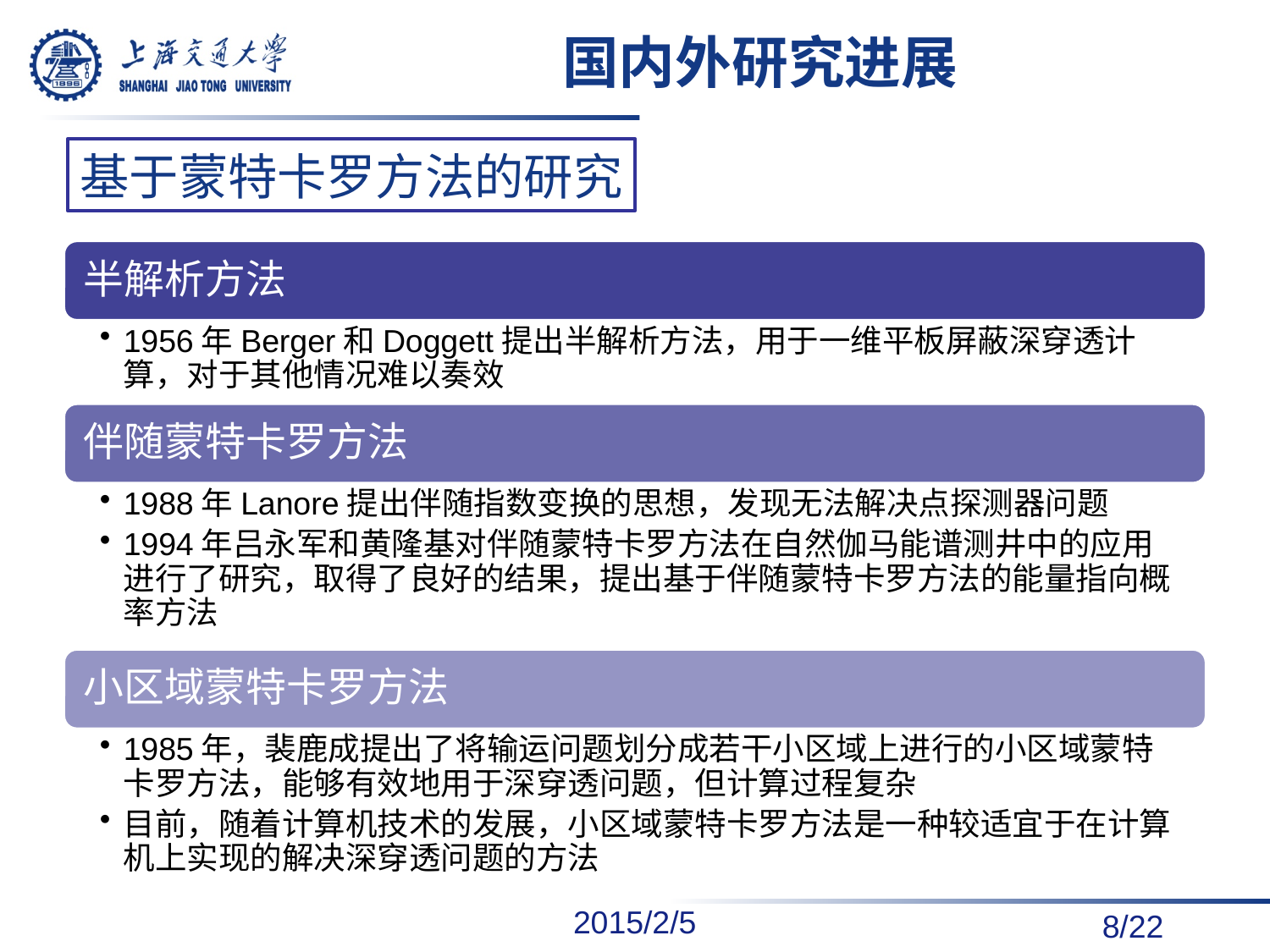

# 国内外研究进展
基于蒙特卡罗方法的研究
半解析方法
1956年Berger和Doggett提出半解析方法，用于一维平板屏蔽深穿透计算，对于其他情况难以奏效
伴随蒙特卡罗方法
1988年Lanore提出伴随指数变换的思想，发现无法解决点探测器问题
1994年吕永军和黄隆基对伴随蒙特卡罗方法在自然伽马能谱测井中的应用进行了研究，取得了良好的结果，提出基于伴随蒙特卡罗方法的能量指向概率方法
小区域蒙特卡罗方法
1985年，裴鹿成提出了将输运问题划分成若干小区域上进行的小区域蒙特卡罗方法，能够有效地用于深穿透问题，但计算过程复杂
目前，随着计算机技术的发展，小区域蒙特卡罗方法是一种较适宜于在计算机上实现的解决深穿透问题的方法